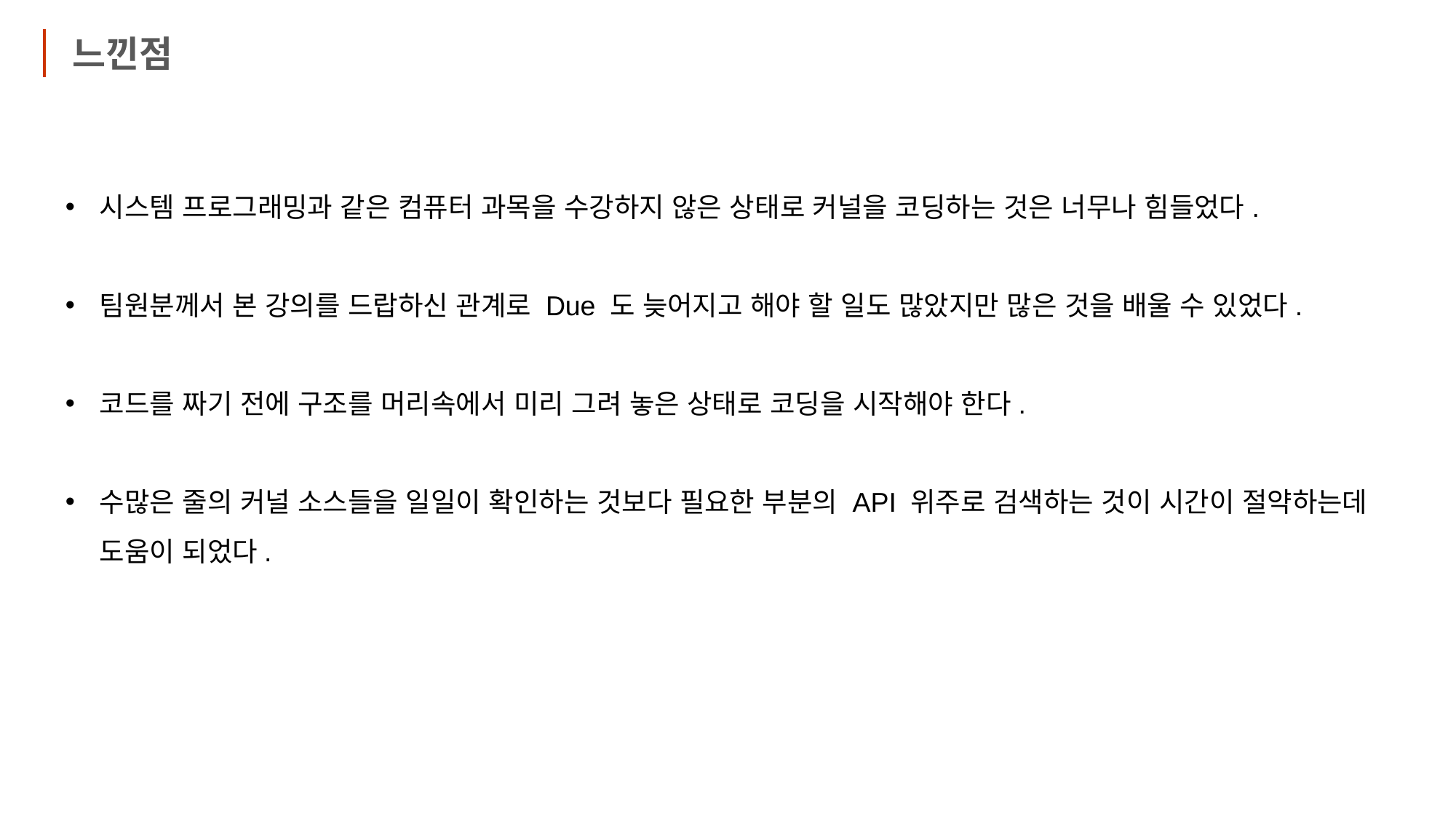

느낀점
시스템 프로그래밍과 같은 컴퓨터 과목을 수강하지 않은 상태로 커널을 코딩하는 것은 너무나 힘들었다.

팀원분께서 본 강의를 드랍하신 관계로 Due 도 늦어지고 해야 할 일도 많았지만 많은 것을 배울 수 있었다.

코드를 짜기 전에 구조를 머리속에서 미리 그려 놓은 상태로 코딩을 시작해야 한다.

수많은 줄의 커널 소스들을 일일이 확인하는 것보다 필요한 부분의 API 위주로 검색하는 것이 시간이 절약하는데 도움이 되었다.